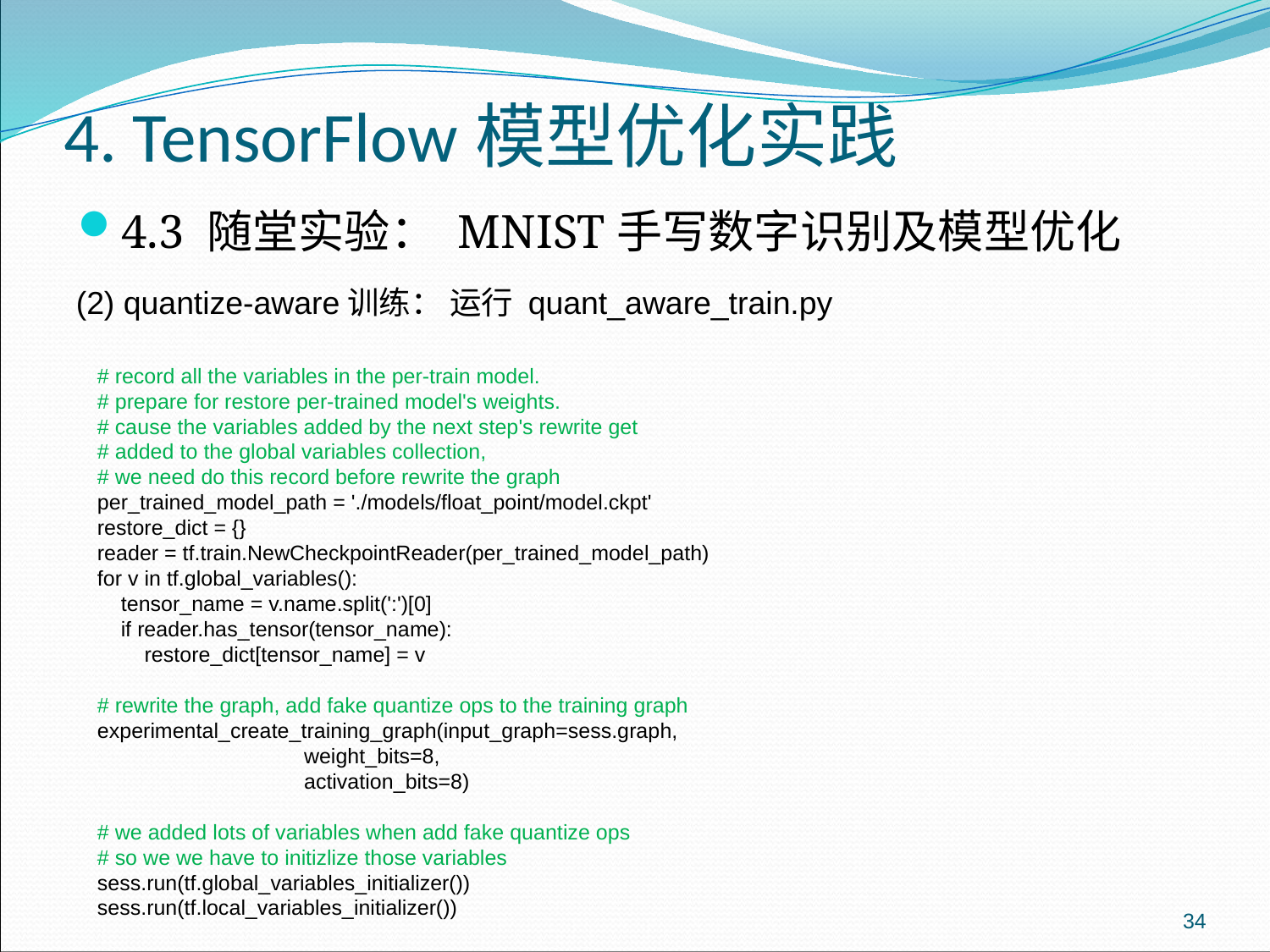

4. TensorFlow模型优化实践
4.3 随堂实验： MNIST手写数字识别及模型优化
(2) quantize-aware训练： 运行 quant_aware_train.py
# record all the variables in the per-train model. # prepare for restore per-trained model's weights. # cause the variables added by the next step's rewrite get # added to the global variables collection, # we need do this record before rewrite the graph per_trained_model_path = './models/float_point/model.ckpt' restore_dict = {} reader = tf.train.NewCheckpointReader(per_trained_model_path) for v in tf.global_variables(): tensor_name = v.name.split(':')[0] if reader.has_tensor(tensor_name): restore_dict[tensor_name] = v # rewrite the graph, add fake quantize ops to the training graph experimental_create_training_graph(input_graph=sess.graph, weight_bits=8, activation_bits=8) # we added lots of variables when add fake quantize ops # so we we have to initizlize those variables sess.run(tf.global_variables_initializer()) sess.run(tf.local_variables_initializer())
34